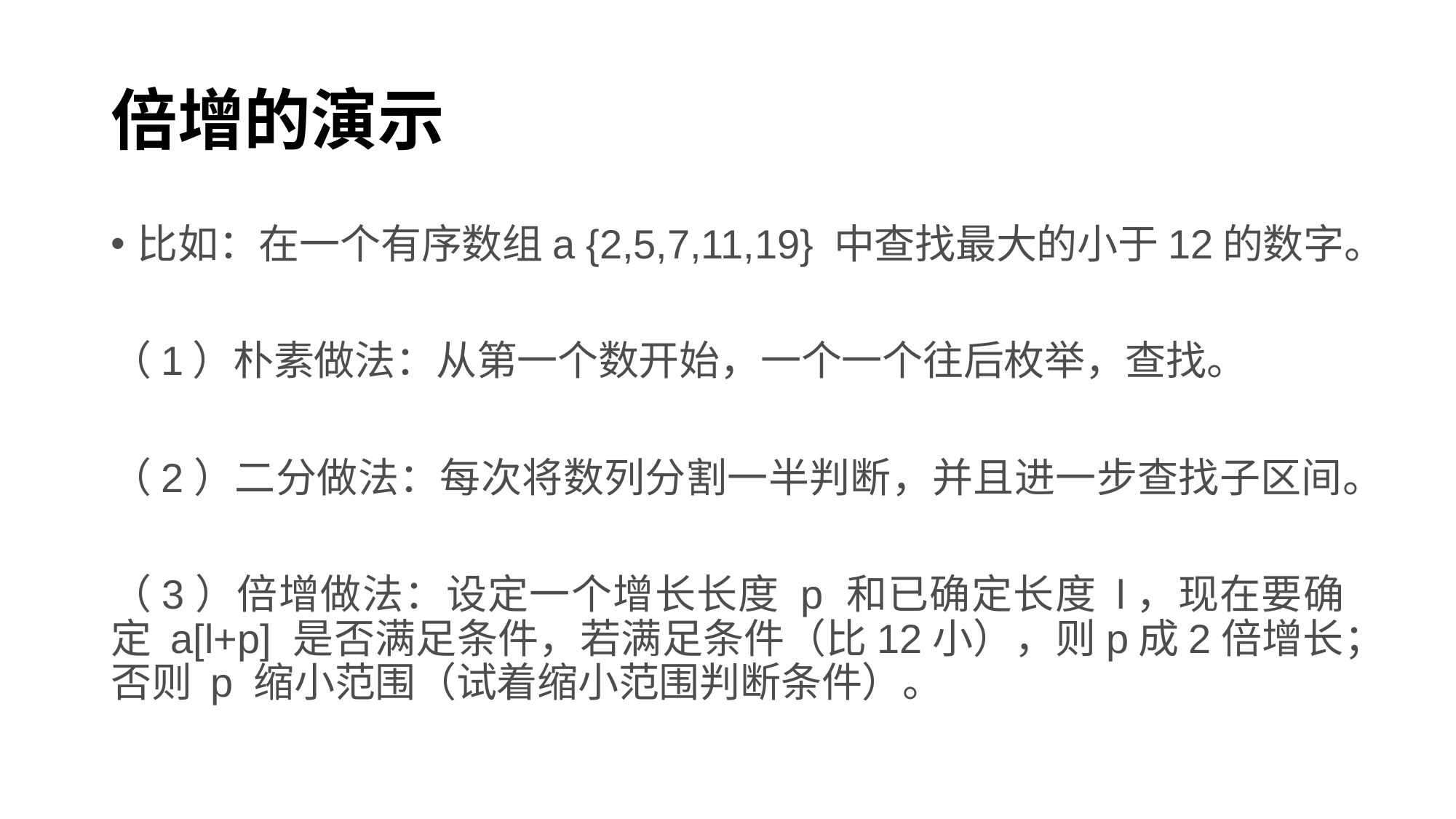

# 倍增的演示
比如：在一个有序数组a {2,5,7,11,19} 中查找最大的小于12的数字。

（1）朴素做法：从第一个数开始，一个一个往后枚举，查找。

（2）二分做法：每次将数列分割一半判断，并且进一步查找子区间。

（3）倍增做法：设定一个增长长度 p 和已确定长度 l，现在要确定 a[l+p] 是否满足条件，若满足条件（比12小），则p成2倍增长；否则 p 缩小范围（试着缩小范围判断条件）。